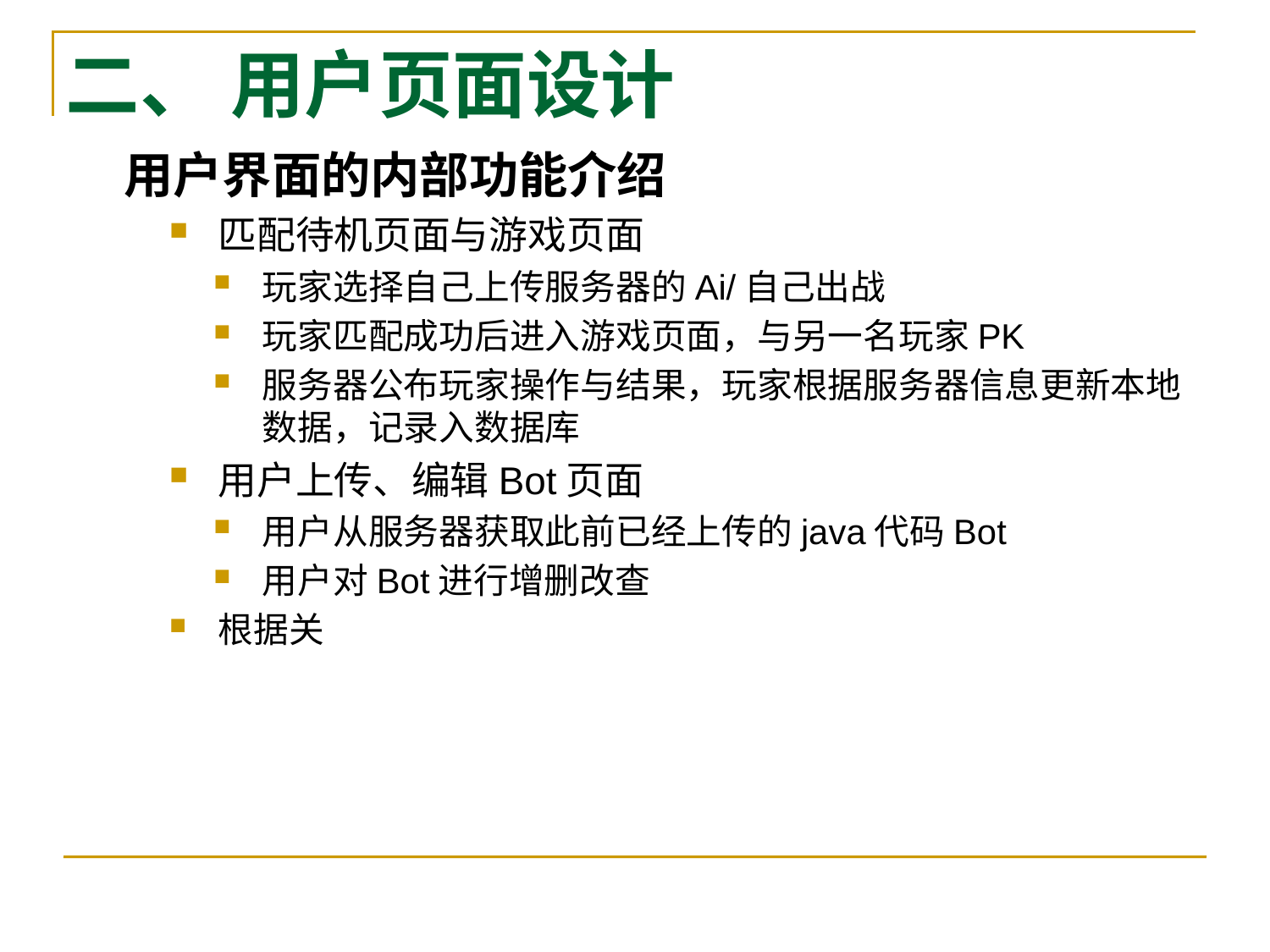

# 二、 用户页面设计
用户界面的内部功能介绍
匹配待机页面与游戏页面
玩家选择自己上传服务器的Ai/自己出战
玩家匹配成功后进入游戏页面，与另一名玩家PK
服务器公布玩家操作与结果，玩家根据服务器信息更新本地数据，记录入数据库
用户上传、编辑Bot页面
用户从服务器获取此前已经上传的java代码Bot
用户对Bot进行增删改查
根据关